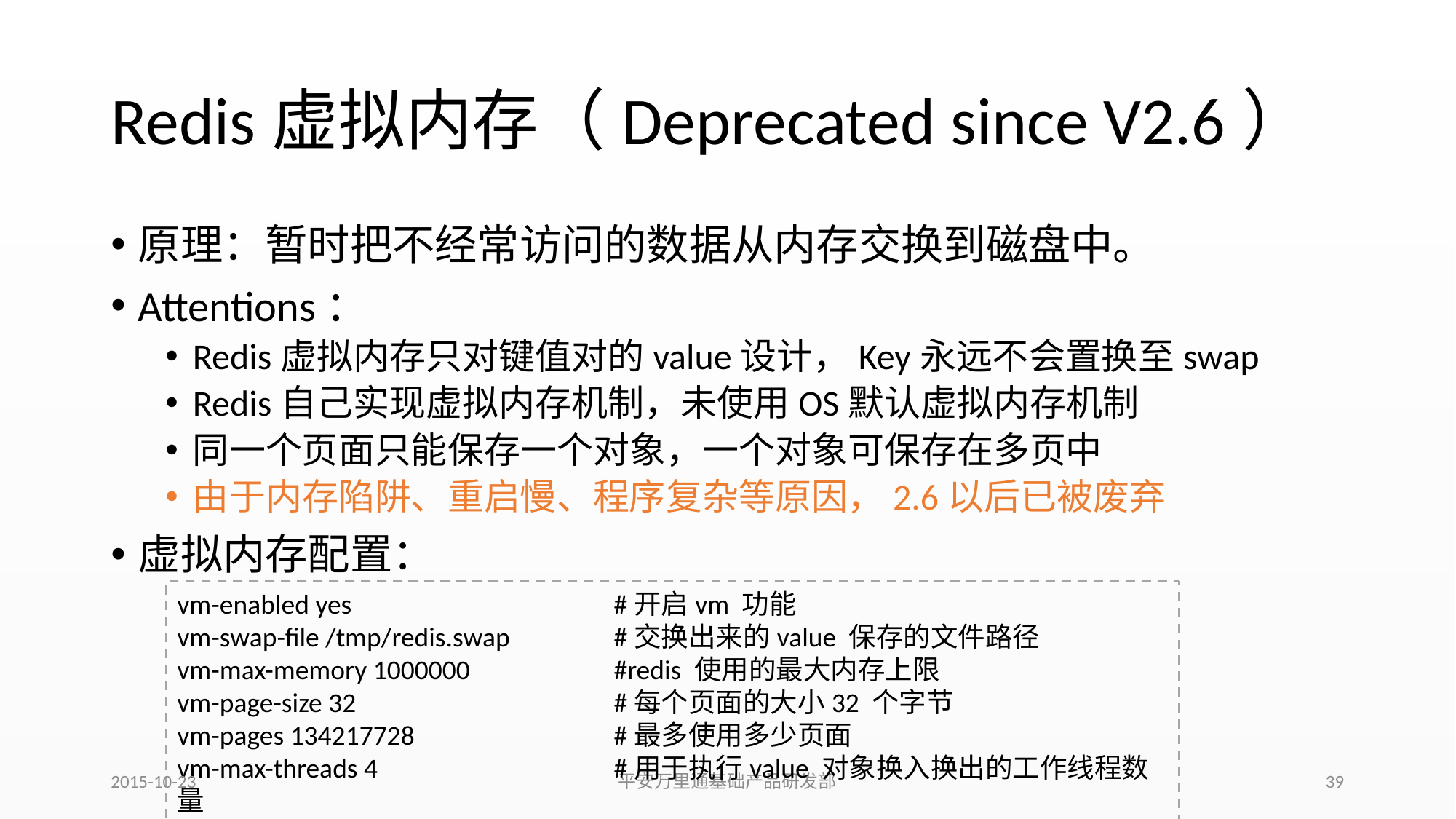

# Redis虚拟内存（Deprecated since V2.6）
原理：暂时把不经常访问的数据从内存交换到磁盘中。
Attentions：
Redis虚拟内存只对键值对的value设计，Key永远不会置换至swap
Redis自己实现虚拟内存机制，未使用OS默认虚拟内存机制
同一个页面只能保存一个对象，一个对象可保存在多页中
由于内存陷阱、重启慢、程序复杂等原因，2.6以后已被废弃
虚拟内存配置：
vm-enabled yes 			#开启vm 功能
vm-swap-file /tmp/redis.swap 	#交换出来的value 保存的文件路径
vm-max-memory 1000000 		#redis 使用的最大内存上限
vm-page-size 32 			#每个页面的大小32 个字节
vm-pages 134217728 		#最多使用多少页面
vm-max-threads 4	 		#用于执行value 对象换入换出的工作线程数量
2015-10-23
平安万里通基础产品研发部
39